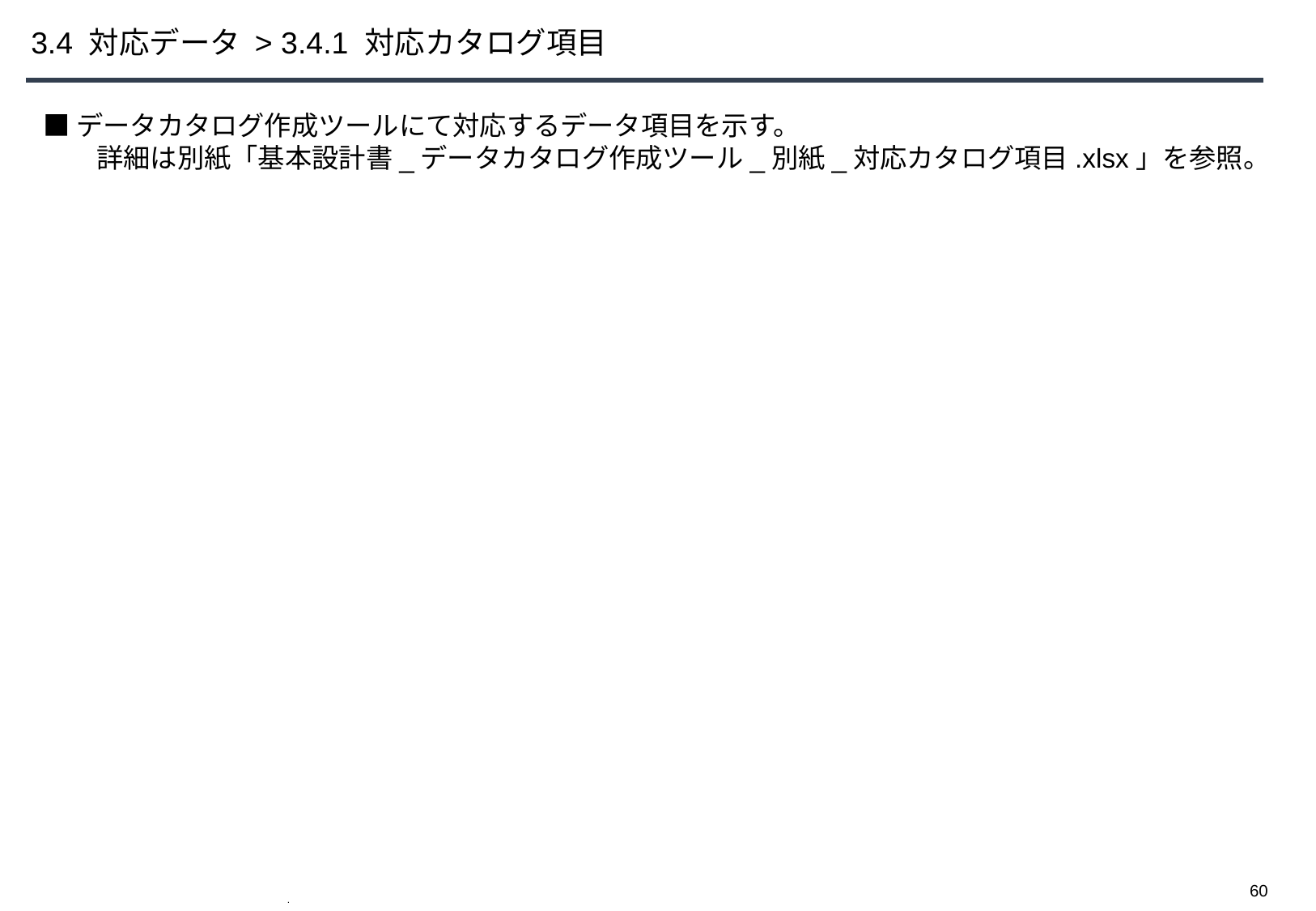

# 3.4 対応データ > 3.4.1 対応カタログ項目
■データカタログ作成ツールにて対応するデータ項目を示す。
　　詳細は別紙「基本設計書_データカタログ作成ツール_別紙_対応カタログ項目.xlsx」を参照。